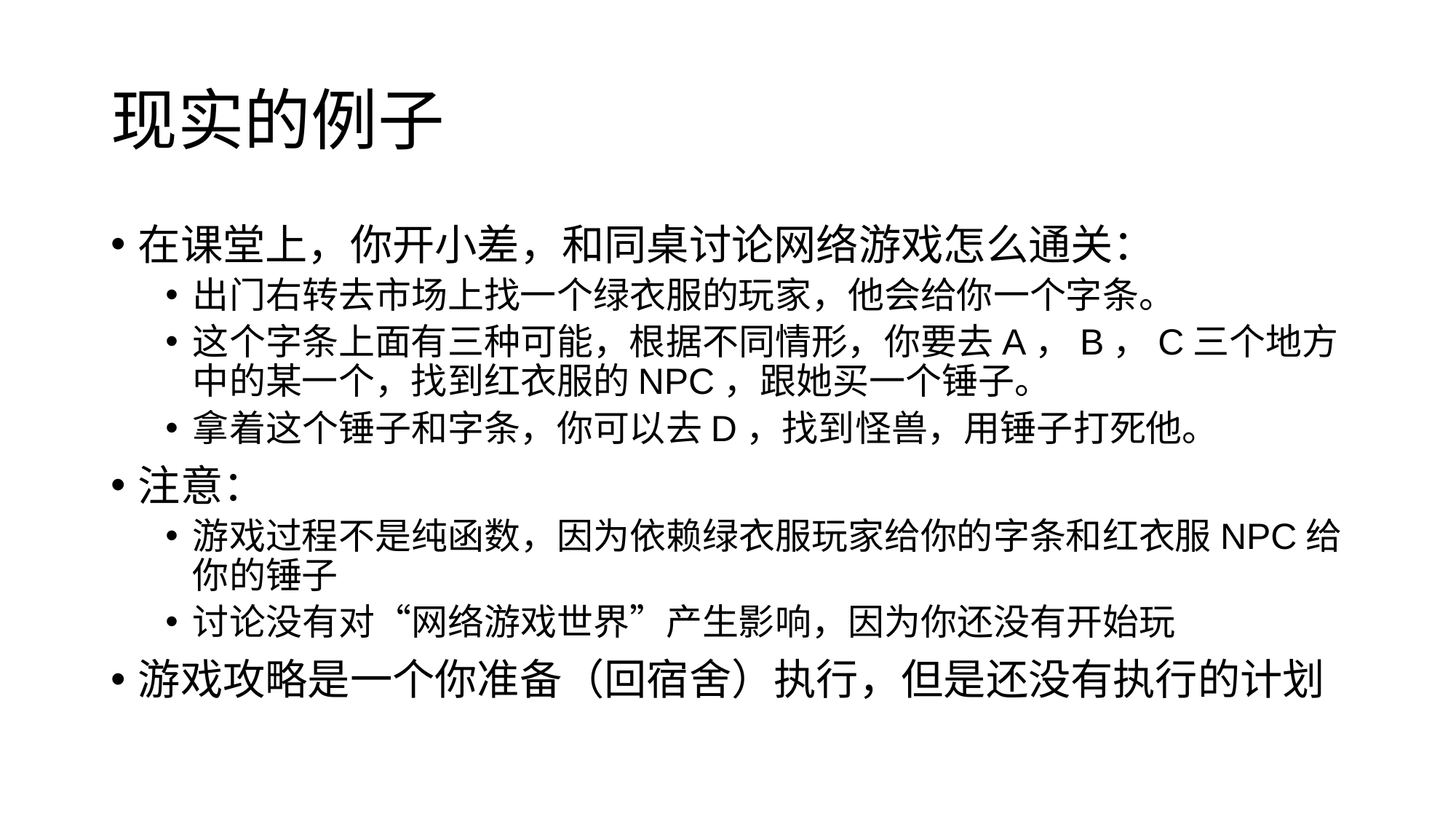

# 现实的例子
在课堂上，你开小差，和同桌讨论网络游戏怎么通关：
出门右转去市场上找一个绿衣服的玩家，他会给你一个字条。
这个字条上面有三种可能，根据不同情形，你要去A，B，C三个地方中的某一个，找到红衣服的NPC，跟她买一个锤子。
拿着这个锤子和字条，你可以去D，找到怪兽，用锤子打死他。
注意：
游戏过程不是纯函数，因为依赖绿衣服玩家给你的字条和红衣服NPC给你的锤子
讨论没有对“网络游戏世界”产生影响，因为你还没有开始玩
游戏攻略是一个你准备（回宿舍）执行，但是还没有执行的计划